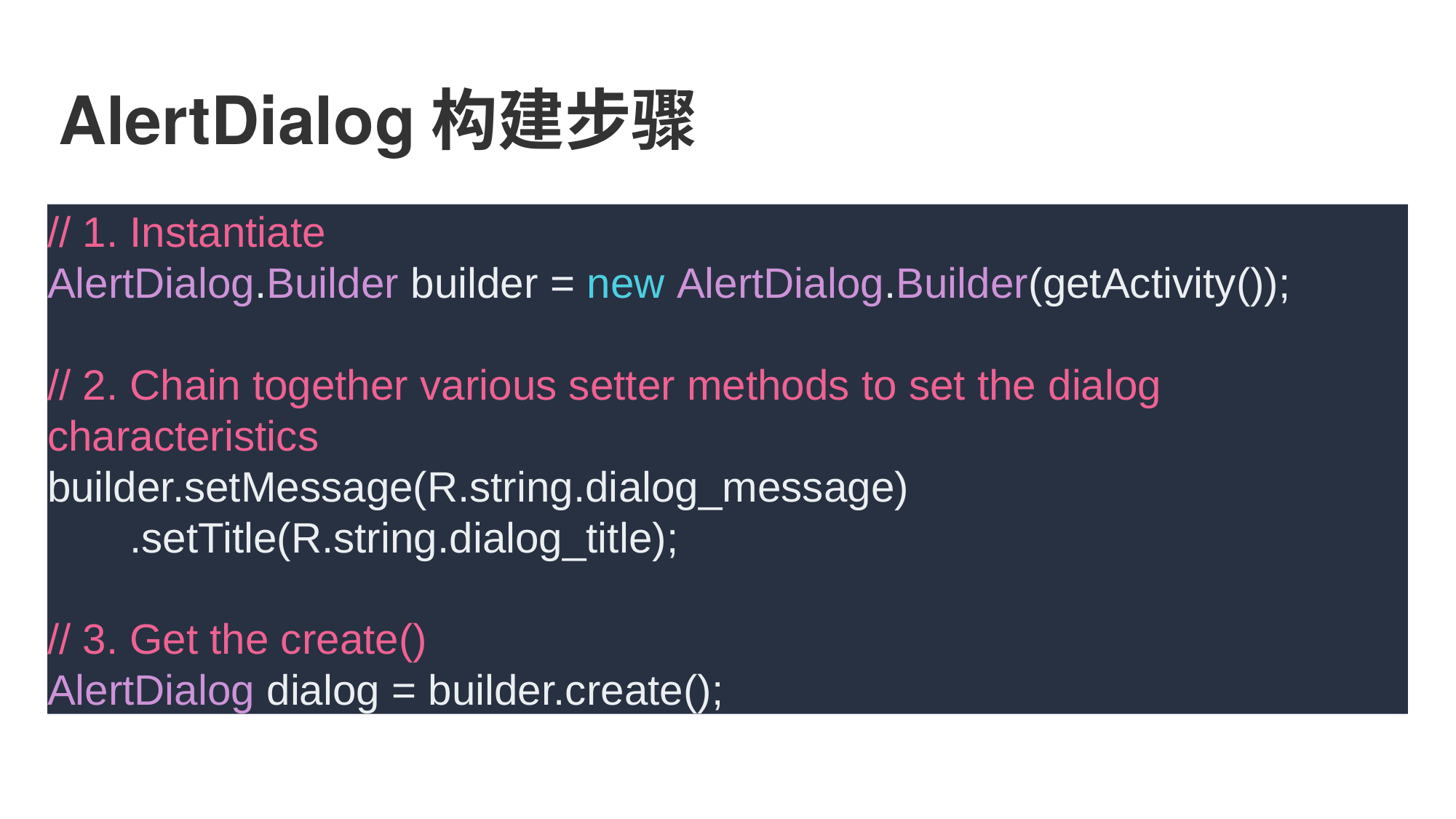

# AlertDialog构建步骤
// 1. Instantiate
AlertDialog.Builder builder = new AlertDialog.Builder(getActivity());
// 2. Chain together various setter methods to set the dialog characteristics
builder.setMessage(R.string.dialog_message)
       .setTitle(R.string.dialog_title);
// 3. Get the create()
AlertDialog dialog = builder.create();